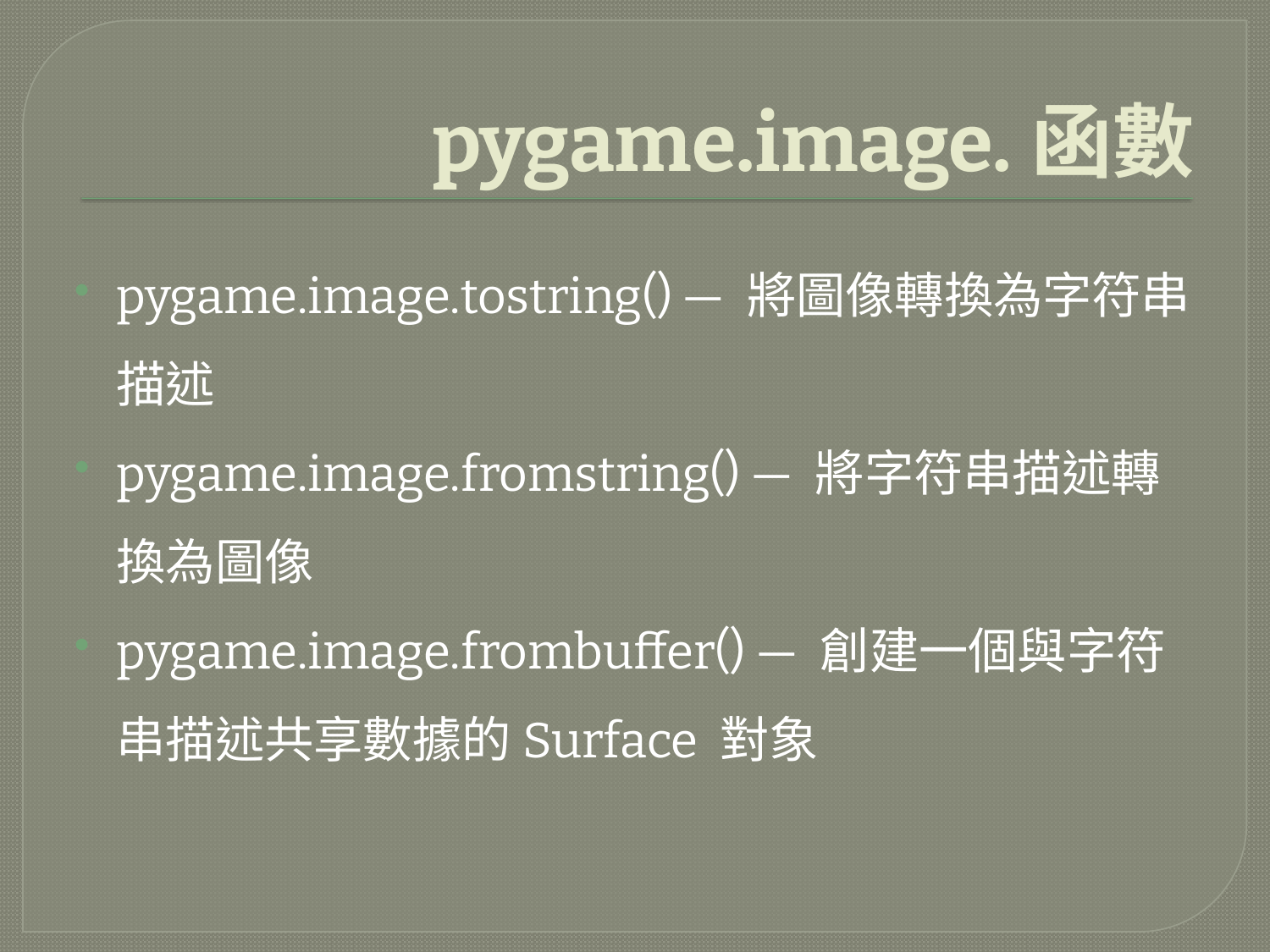

# pygame.image.函數
pygame.image.tostring() — 將圖像轉換為字符串描述
pygame.image.fromstring() — 將字符串描述轉換為圖像
pygame.image.frombuffer() — 創建一個與字符串描述共享數據的Surface 對象